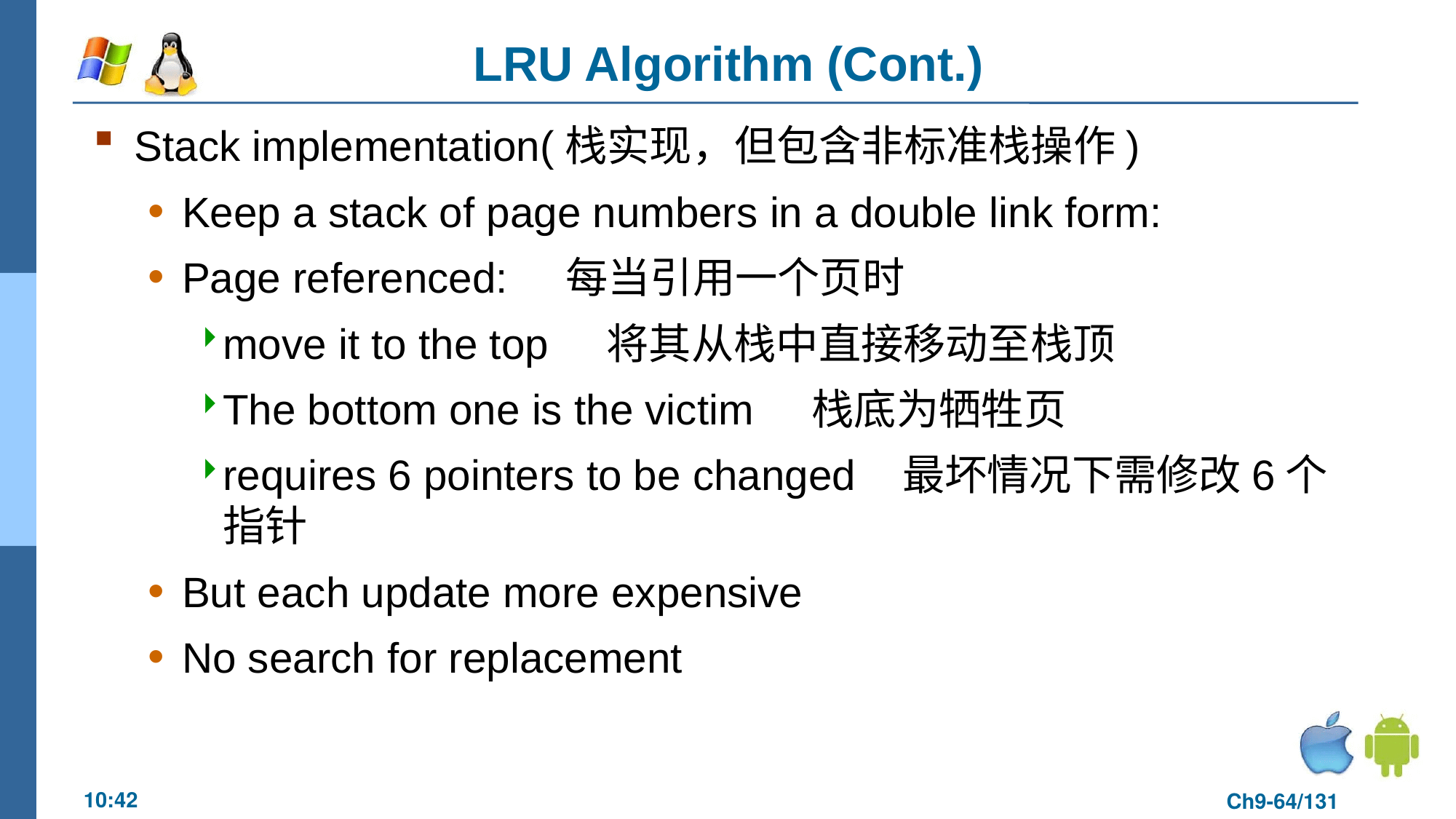

# LRU Algorithm (Cont.)
Stack implementation(栈实现，但包含非标准栈操作)
Keep a stack of page numbers in a double link form:
Page referenced:    每当引用一个页时
move it to the top    将其从栈中直接移动至栈顶
The bottom one is the victim    栈底为牺牲页
requires 6 pointers to be changed   最坏情况下需修改6个指针
But each update more expensive
No search for replacement